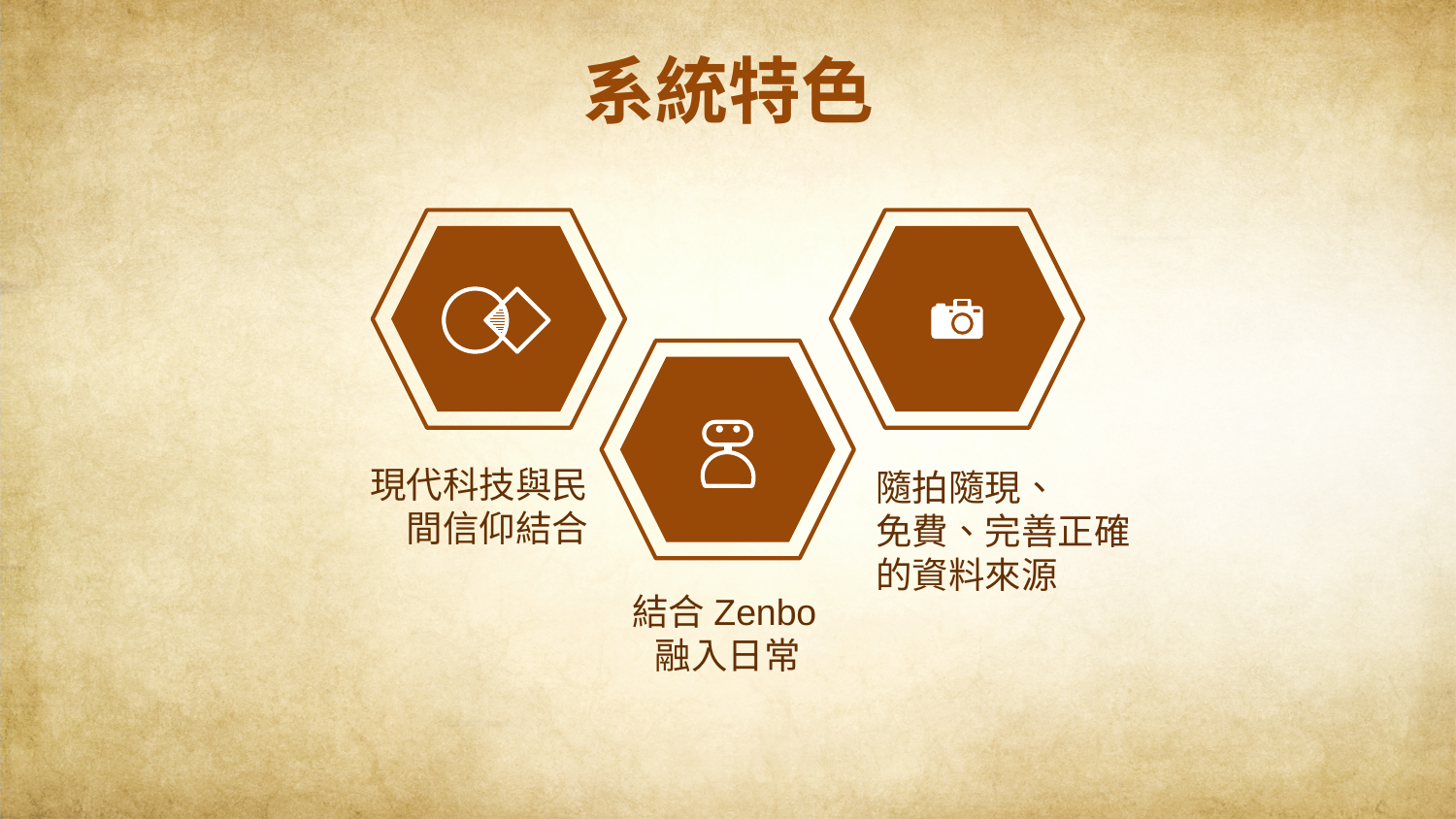

系統特色

現代科技與民間信仰結合
隨拍隨現、
免費、完善正確
的資料來源
結合Zenbo融入日常